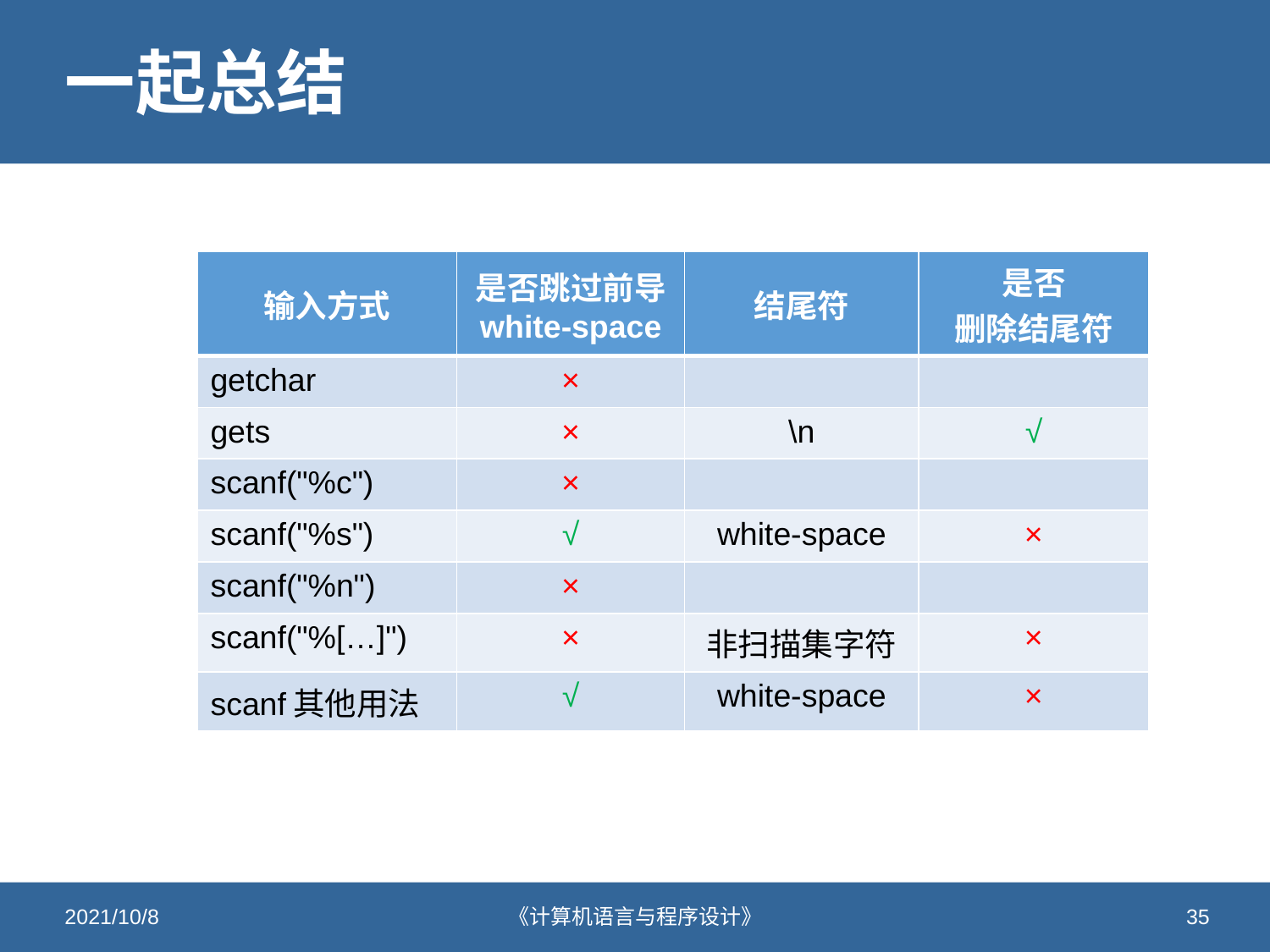

# 一起总结
| 输入方式 | 是否跳过前导 white-space | 结尾符 | 是否 删除结尾符 |
| --- | --- | --- | --- |
| getchar | × |  |  |
| gets | × | \n | √ |
| scanf("%c") | × |  |  |
| scanf("%s") | √ | white-space | × |
| scanf("%n") | × |  |  |
| scanf("%[…]") | × | 非扫描集字符 | × |
| scanf其他用法 | √ | white-space | × |
2021/10/8
《计算机语言与程序设计》
35